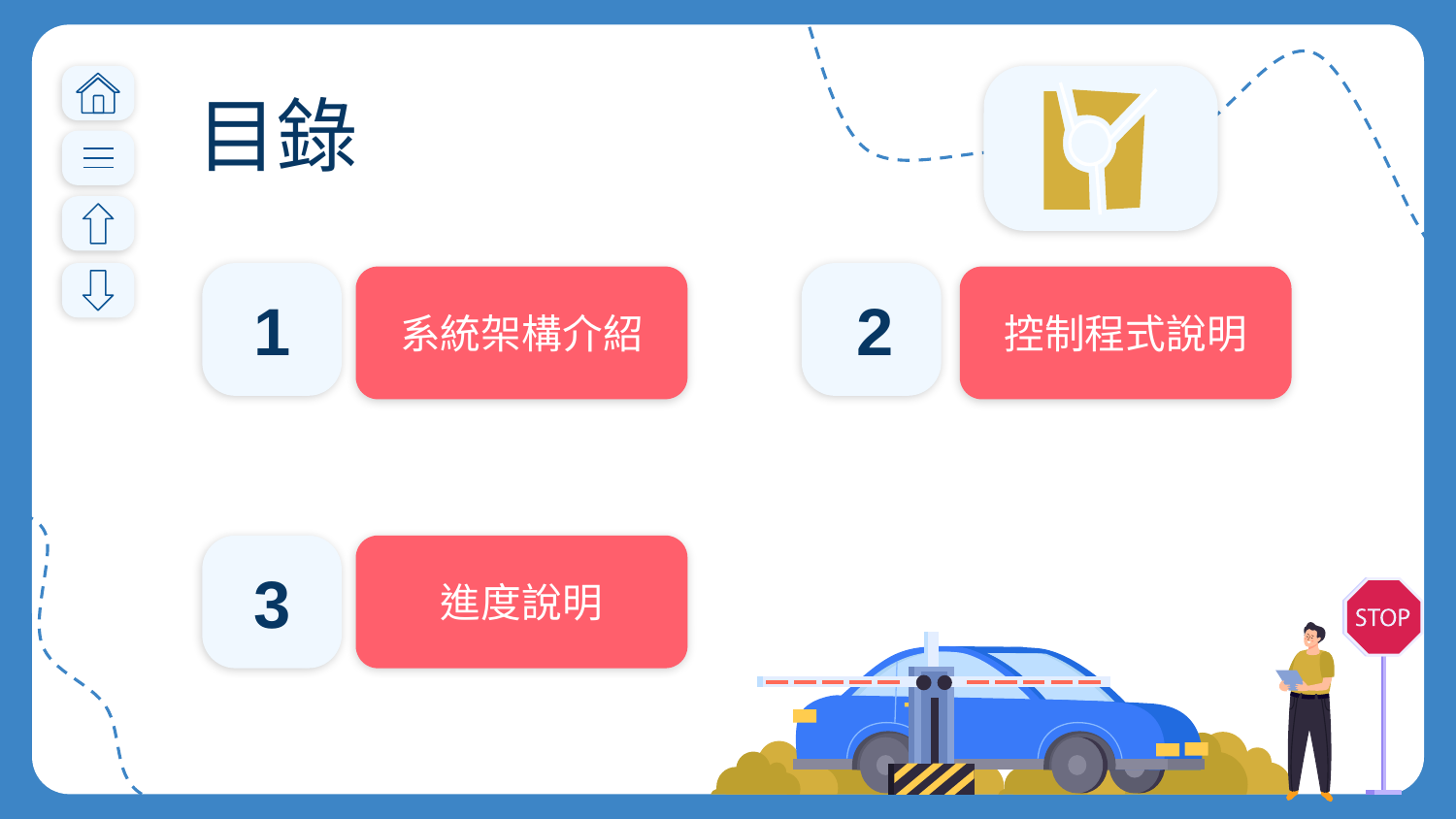

目錄

系統架構介紹
控制程式說明

# 1
2

進度說明
3